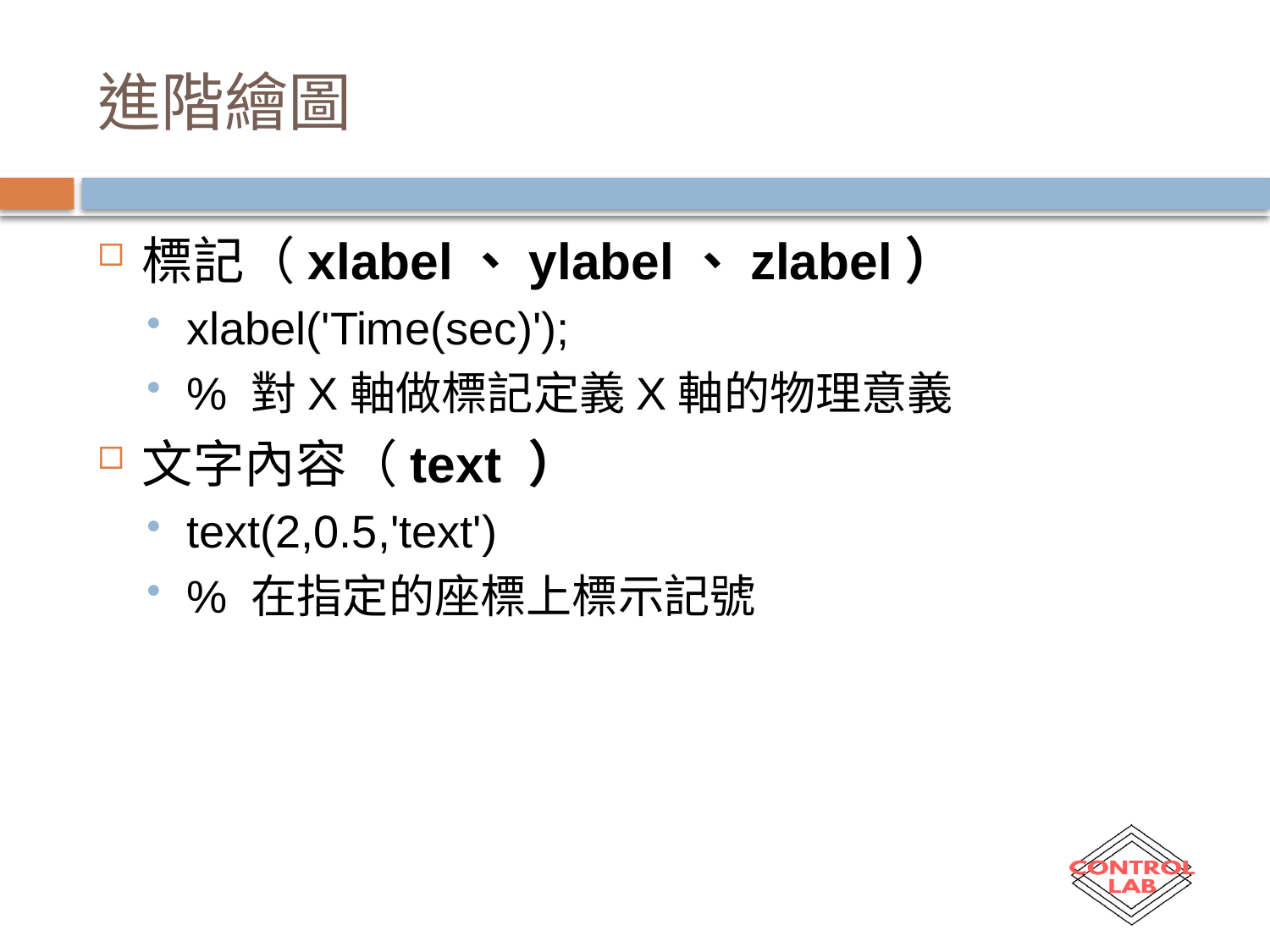

# 進階繪圖
標記（xlabel、ylabel、zlabel）
xlabel('Time(sec)');
% 對X軸做標記定義X軸的物理意義
文字內容（text ）
text(2,0.5,'text')
% 在指定的座標上標示記號